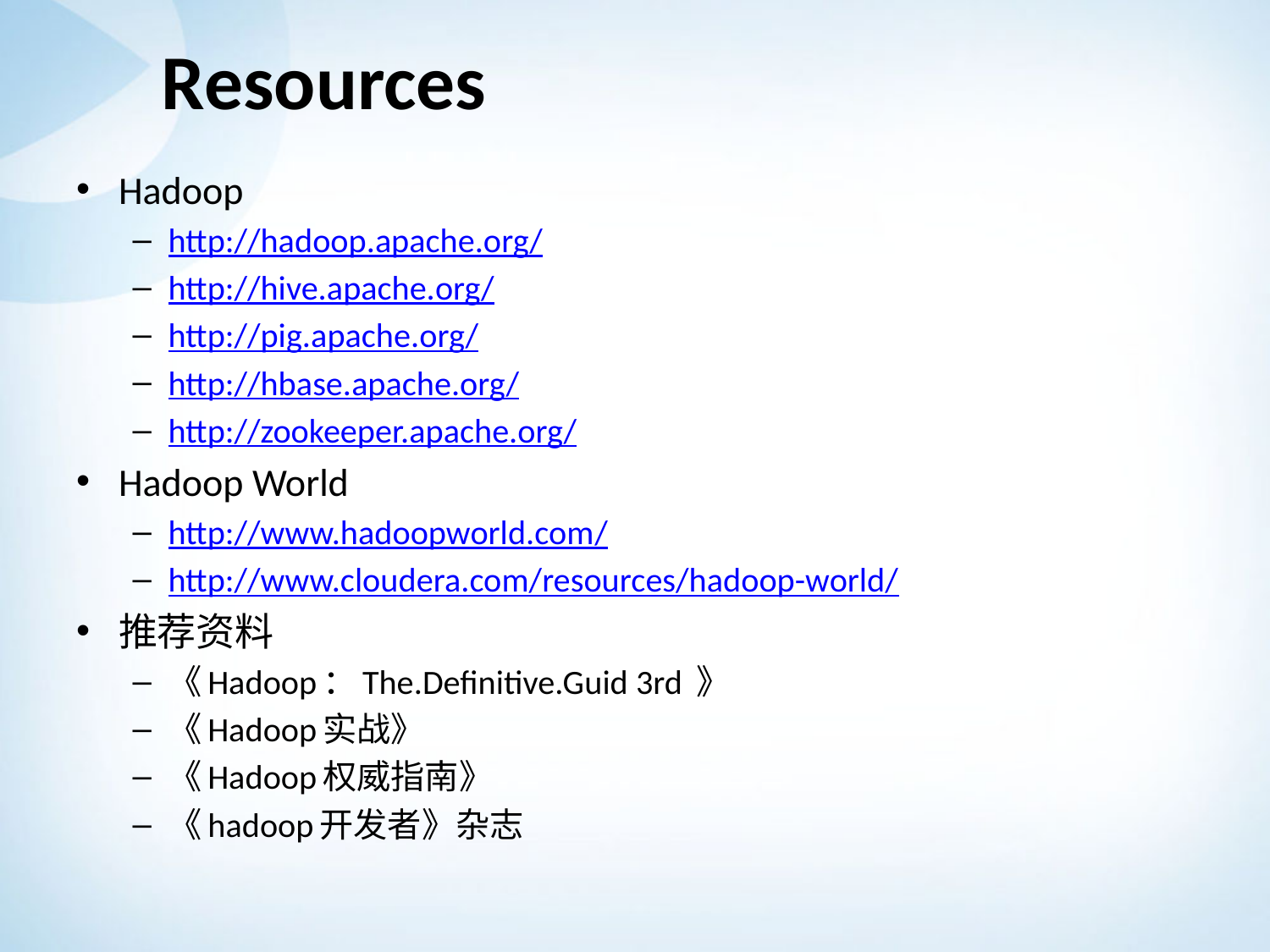

# Resources
Hadoop
http://hadoop.apache.org/
http://hive.apache.org/
http://pig.apache.org/
http://hbase.apache.org/
http://zookeeper.apache.org/
Hadoop World
http://www.hadoopworld.com/
http://www.cloudera.com/resources/hadoop-world/
推荐资料
《Hadoop：The.Definitive.Guid 3rd 》
《Hadoop实战》
《Hadoop权威指南》
《hadoop开发者》杂志